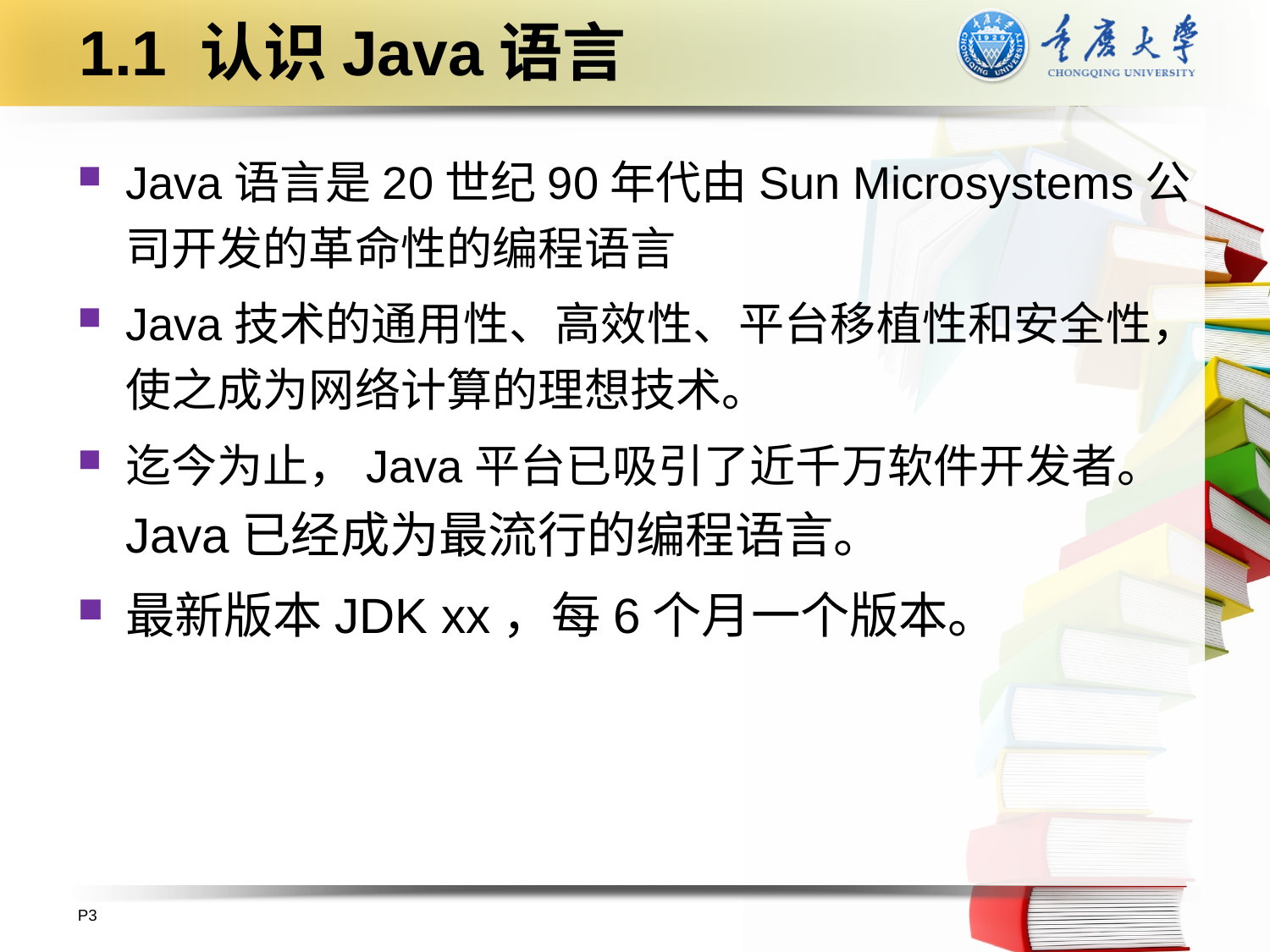

# 1.1 认识Java语言
Java语言是20世纪90年代由Sun Microsystems公司开发的革命性的编程语言
Java技术的通用性、高效性、平台移植性和安全性，使之成为网络计算的理想技术。
迄今为止，Java平台已吸引了近千万软件开发者。 Java已经成为最流行的编程语言。
最新版本JDK xx，每6个月一个版本。
P3